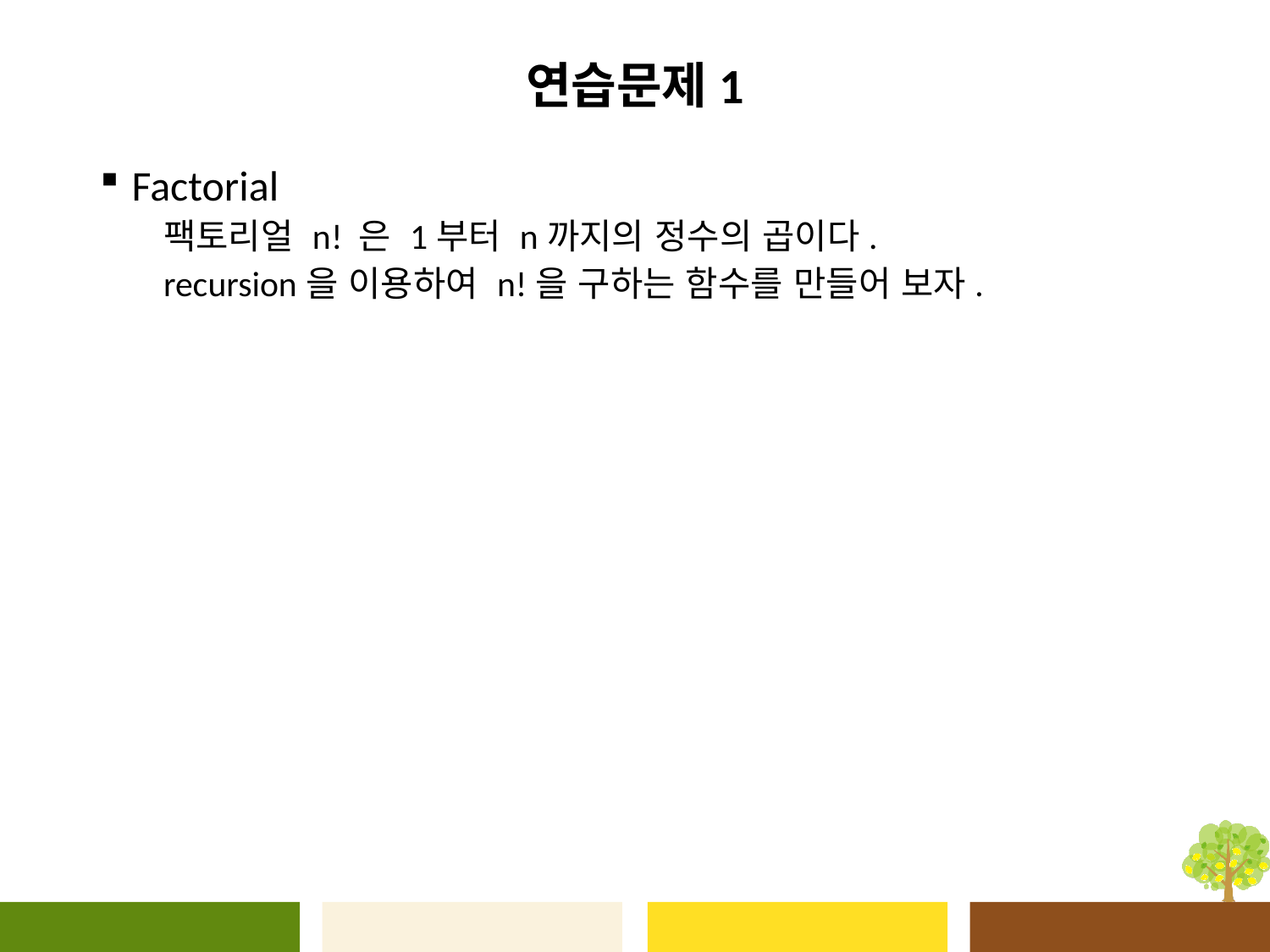

# 연습문제1
Factorial
팩토리얼 n! 은 1부터 n까지의 정수의 곱이다.
recursion을 이용하여 n!을 구하는 함수를 만들어 보자.